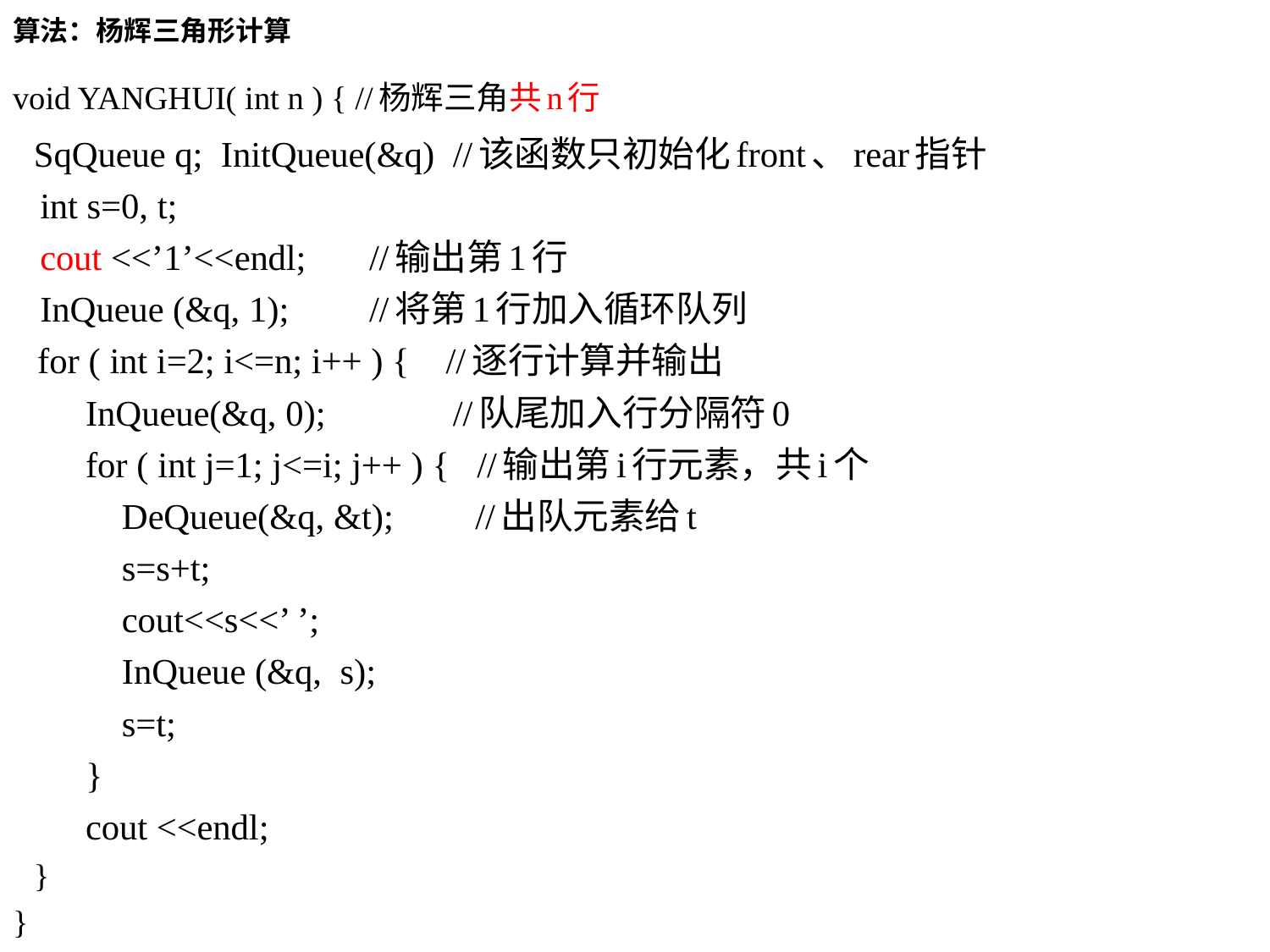

算法：杨辉三角形计算
void YANGHUI( int n ) { //杨辉三角共n行
	SqQueue q;  InitQueue(&q)  //该函数只初始化front、rear指针
   int s=0, t;
   cout <<’1’<<endl;		//输出第1行
   InQueue (&q, 1);		//将第1行加入循环队列
   for ( int i=2; i<=n; i++ ) {    //逐行计算并输出
        InQueue(&q, 0);         	//队尾加入行分隔符0
        for ( int j=1; j<=i; j++ ) {   //输出第i行元素，共i个
            DeQueue(&q, &t);         //出队元素给t
            s=s+t;
            cout<<s<<’ ’;
            InQueue (&q,  s);
            s=t;
        }
        cout <<endl;
	}
}